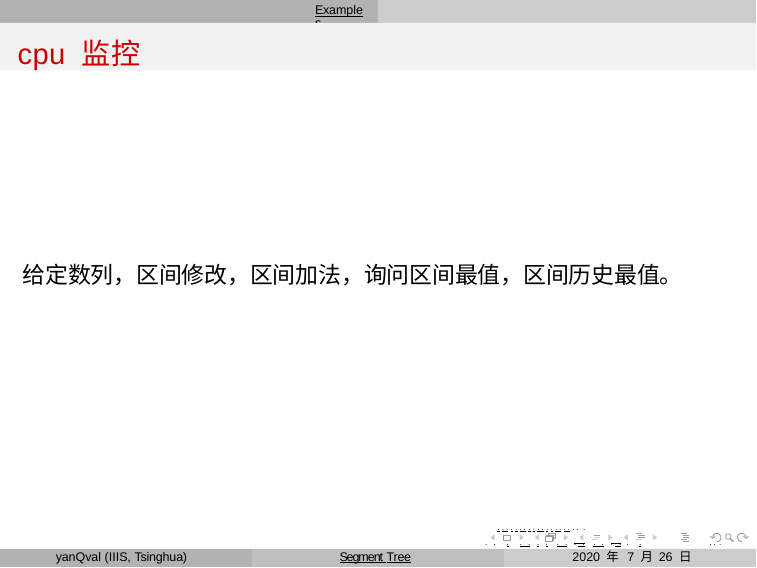

Examples
cpu 监控
给定数列，区间修改，区间加法，询问区间最值，区间历史最值。
. . . . . . . . . . . . . . . . . . . .
.   .     .     .   .   .   .    .   .   .   .    .   .   .   . .     .	. . .
2020 年  7 月 26 日	17 / 29

yanQval (IIIS, Tsinghua)
Segment Tree